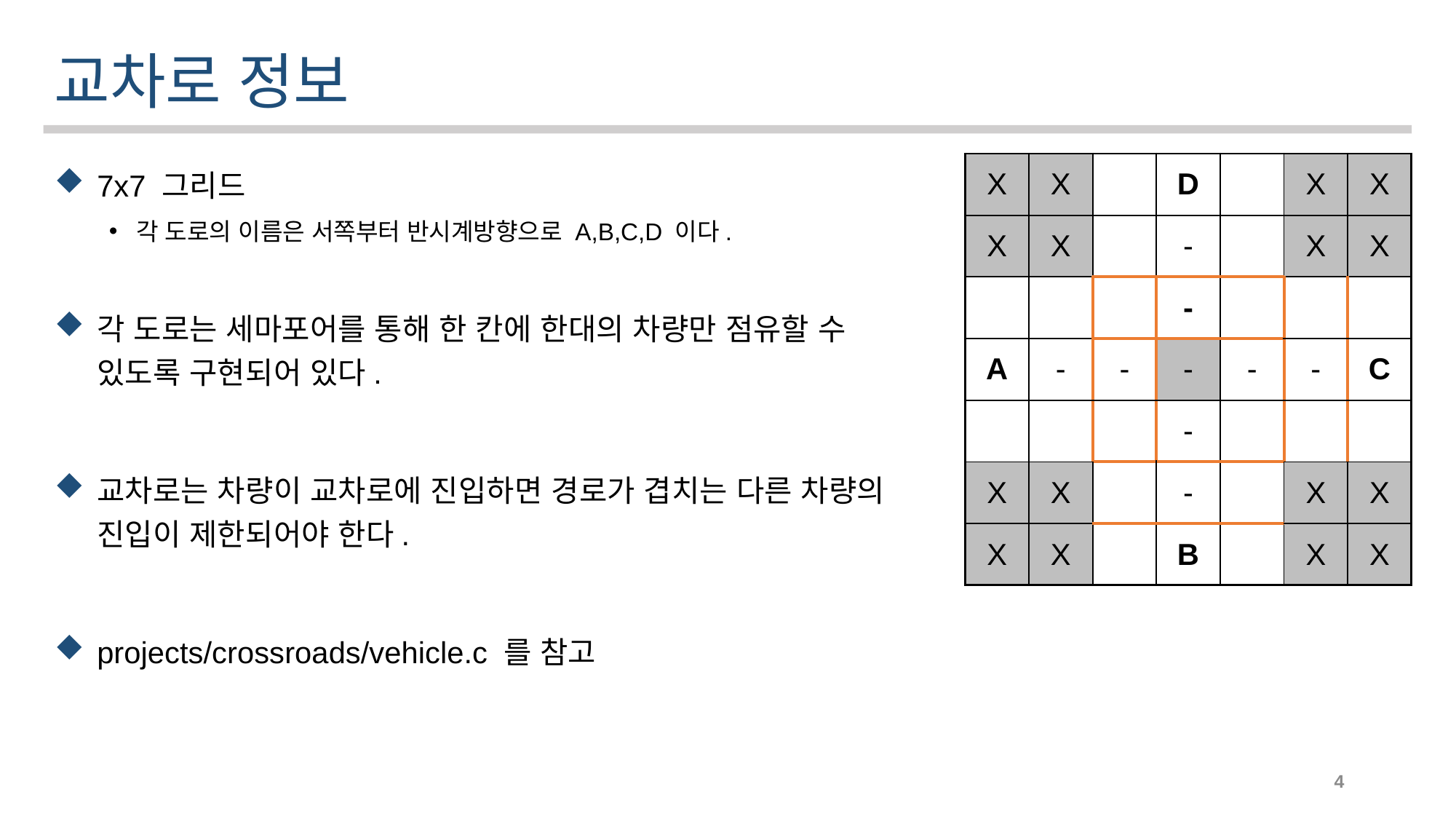

교차로 정보
| X | X |  | D |  | X | X |
| --- | --- | --- | --- | --- | --- | --- |
| X | X |  | - |  | X | X |
|  |  |  | - |  |  |  |
| A | - | - | - | - | - | C |
|  |  |  | - |  |  |  |
| X | X |  | - |  | X | X |
| X | X |  | B |  | X | X |
7x7 그리드
각 도로의 이름은 서쪽부터 반시계방향으로 A,B,C,D 이다.

각 도로는 세마포어를 통해 한 칸에 한대의 차량만 점유할 수 있도록 구현되어 있다.

교차로는 차량이 교차로에 진입하면 경로가 겹치는 다른 차량의 진입이 제한되어야 한다.

projects/crossroads/vehicle.c 를 참고
4